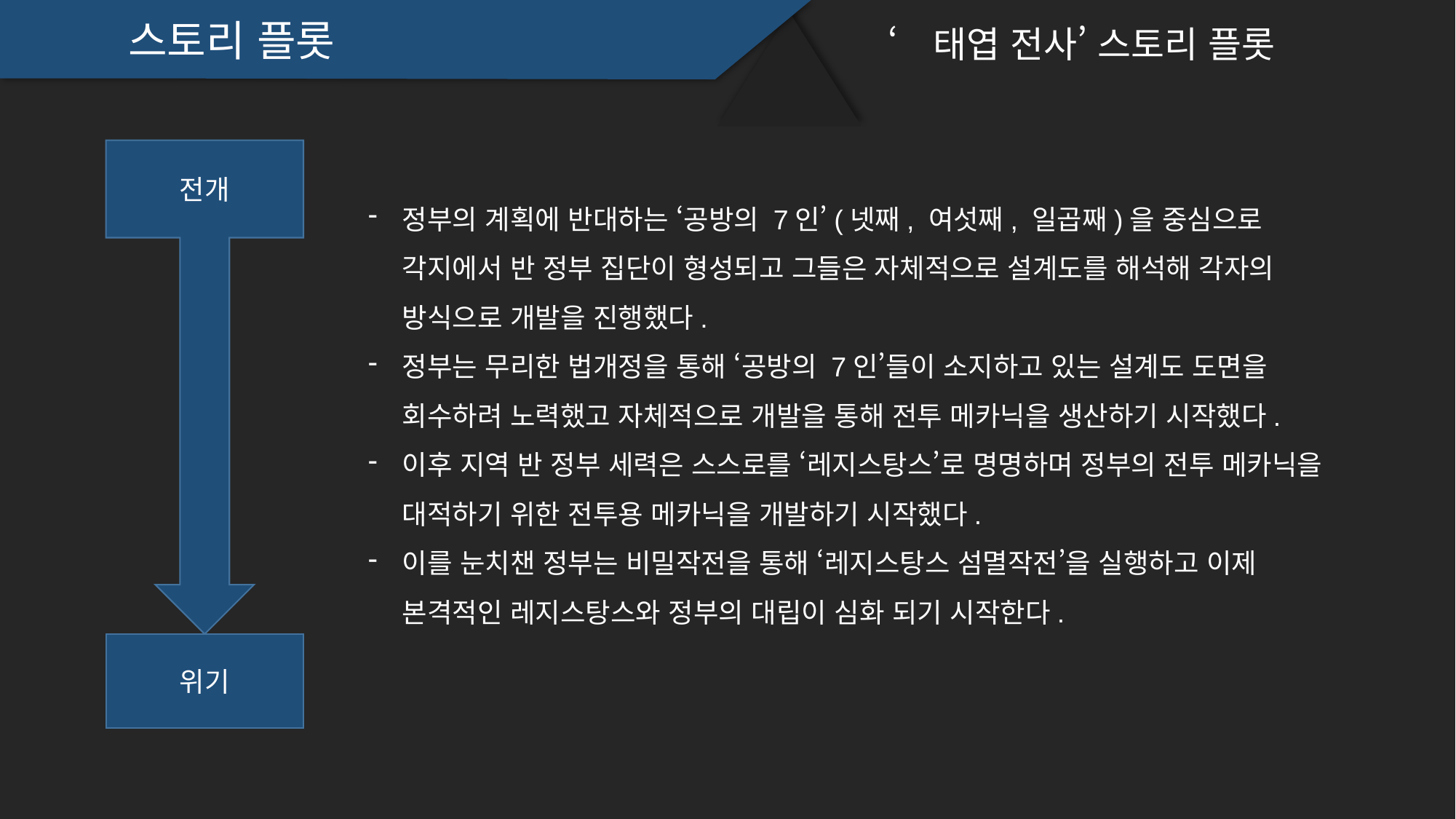

스토리 플롯
‘태엽 전사’ 스토리 플롯
전개
정부의 계획에 반대하는 ‘공방의 7인’(넷째, 여섯째, 일곱째)을 중심으로 각지에서 반 정부 집단이 형성되고 그들은 자체적으로 설계도를 해석해 각자의 방식으로 개발을 진행했다.
정부는 무리한 법개정을 통해 ‘공방의 7인’들이 소지하고 있는 설계도 도면을 회수하려 노력했고 자체적으로 개발을 통해 전투 메카닉을 생산하기 시작했다.
이후 지역 반 정부 세력은 스스로를 ‘레지스탕스’로 명명하며 정부의 전투 메카닉을 대적하기 위한 전투용 메카닉을 개발하기 시작했다.
이를 눈치챈 정부는 비밀작전을 통해 ‘레지스탕스 섬멸작전’을 실행하고 이제 본격적인 레지스탕스와 정부의 대립이 심화 되기 시작한다.
위기